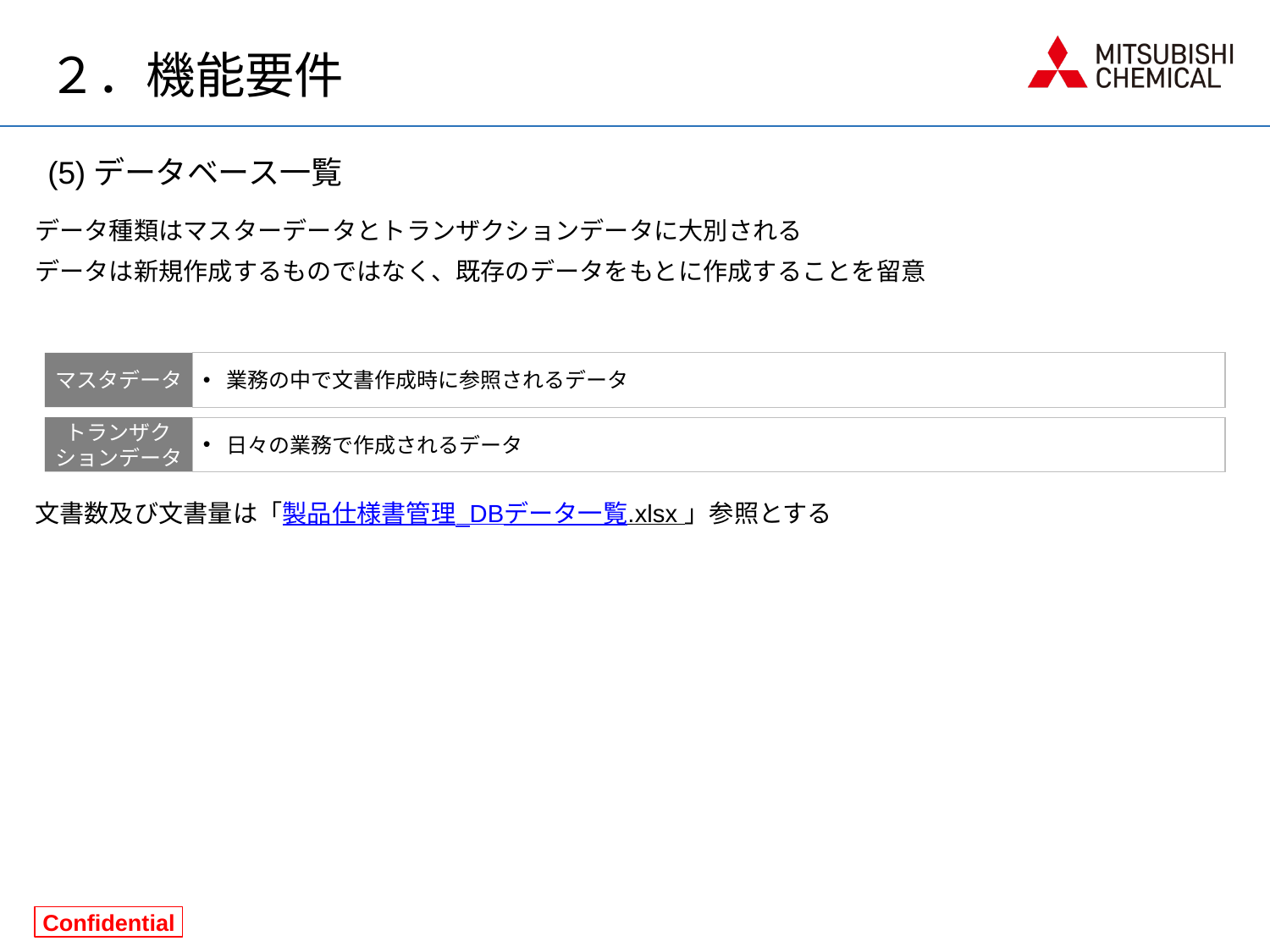

# ２．機能要件
(5)データベース一覧
データ種類はマスターデータとトランザクションデータに大別される
データは新規作成するものではなく、既存のデータをもとに作成することを留意

文書数及び文書量は「製品仕様書管理_DBデータ一覧.xlsx 」参照とする
マスタデータ
業務の中で文書作成時に参照されるデータ
トランザクションデータ
日々の業務で作成されるデータ